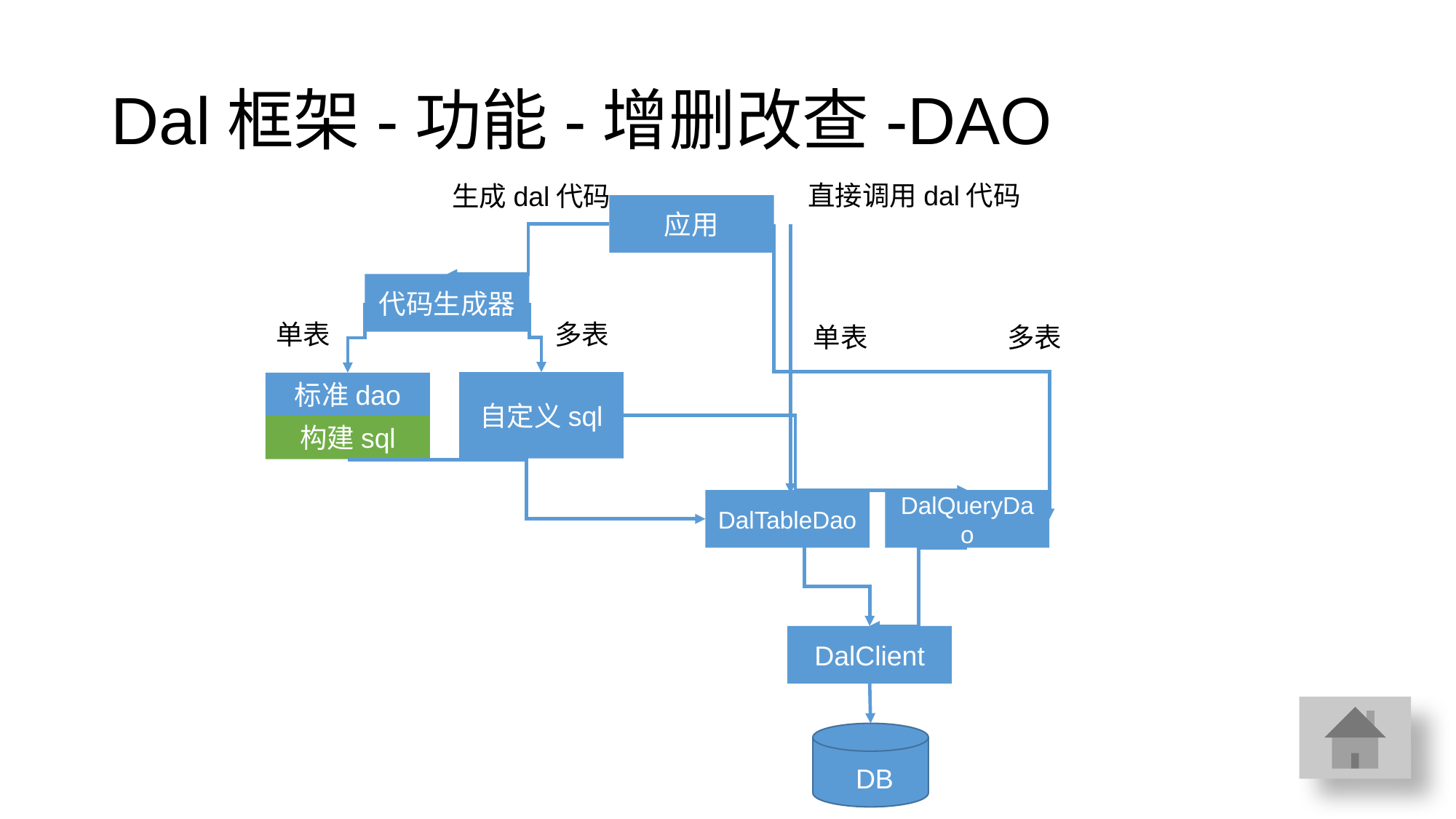

# Dal框架-功能-增删改查-DAO
直接调用dal代码
生成dal代码
应用
代码生成器
多表
单表
单表
多表
自定义sql
标准dao
构建sql
DalTableDao
DalQueryDao
DalClient

DB